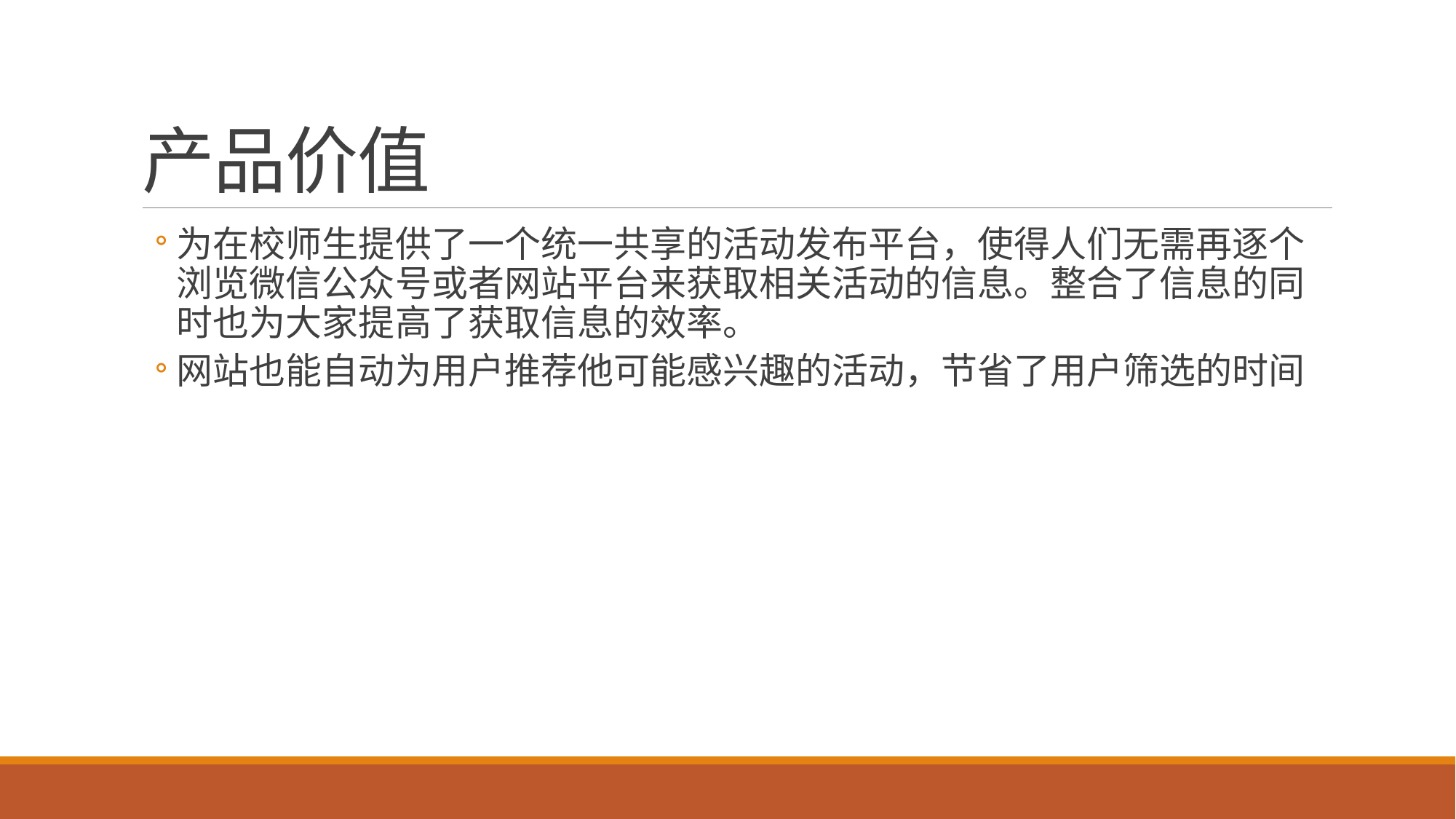

# 产品价值
为在校师生提供了一个统一共享的活动发布平台，使得人们无需再逐个浏览微信公众号或者网站平台来获取相关活动的信息。整合了信息的同时也为大家提高了获取信息的效率。
网站也能自动为用户推荐他可能感兴趣的活动，节省了用户筛选的时间